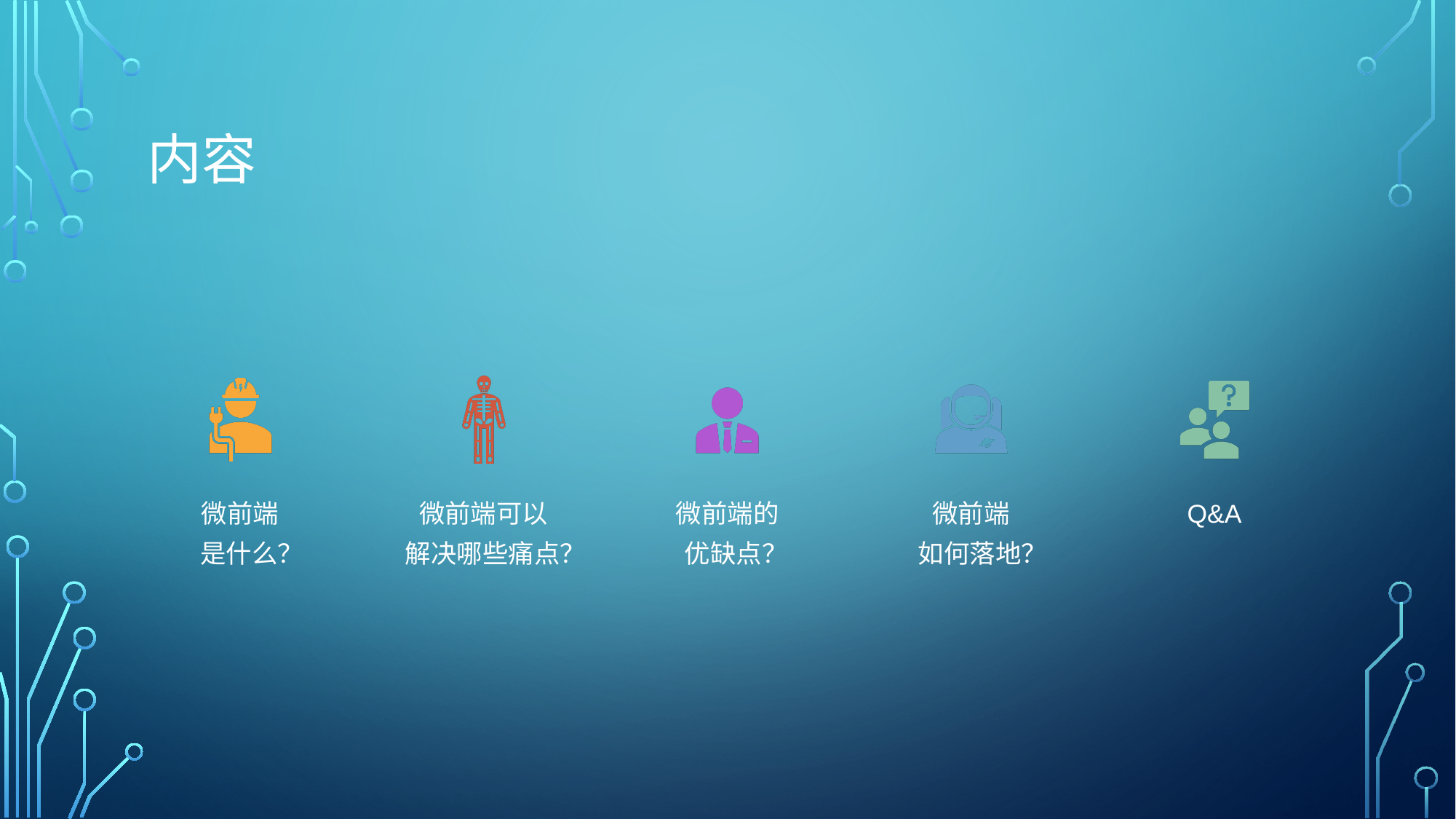

# 内容
微前端
   是什么？
微前端可以
   解决哪些痛点？
微前端的
  优缺点？
微前端
   如何落地？
Q&A